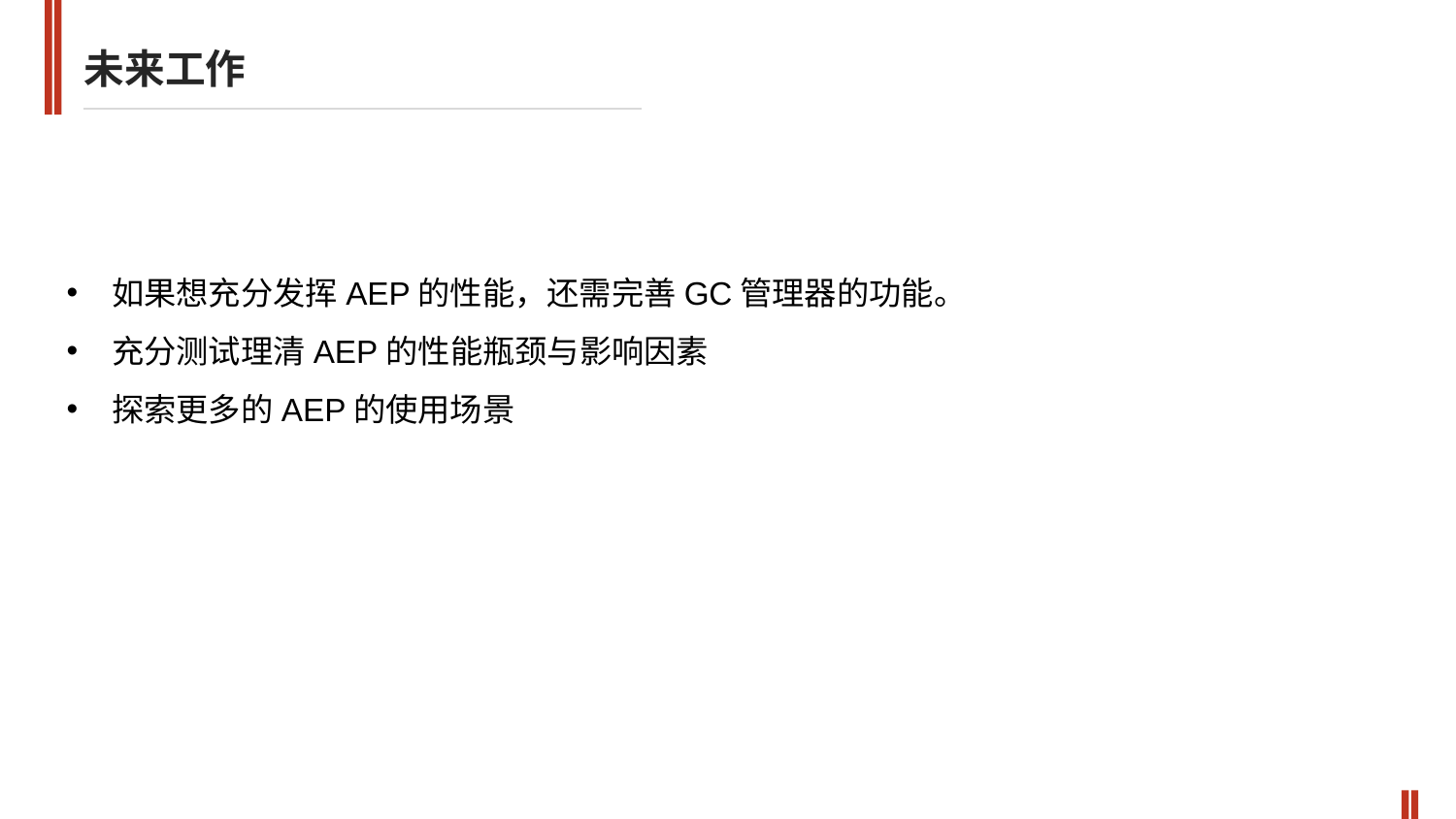

未来工作
02
如果想充分发挥AEP的性能，还需完善GC管理器的功能。
充分测试理清AEP的性能瓶颈与影响因素
探索更多的AEP的使用场景

03